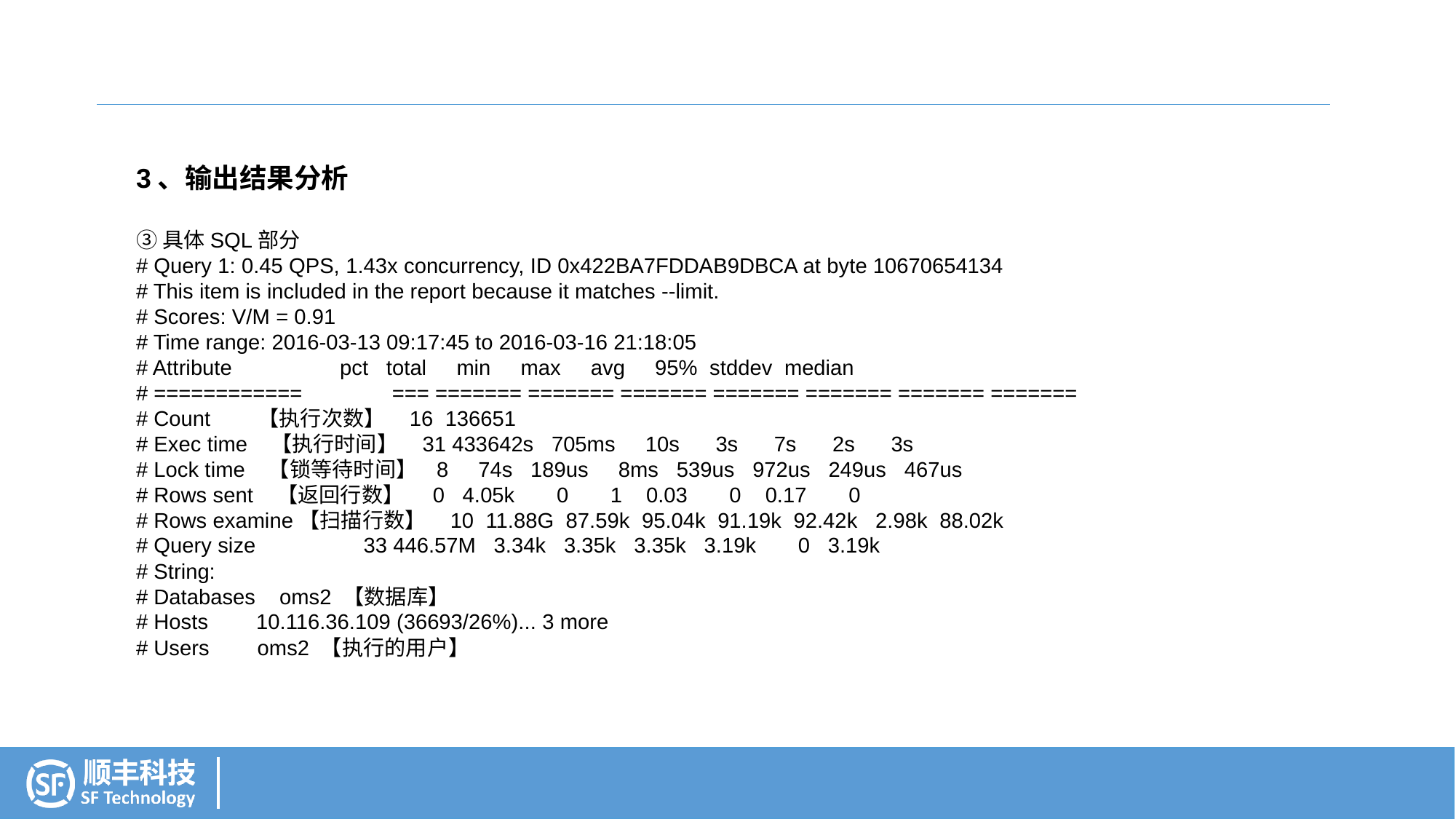

3、输出结果分析

③具体SQL部分
# Query 1: 0.45 QPS, 1.43x concurrency, ID 0x422BA7FDDAB9DBCA at byte 10670654134
# This item is included in the report because it matches --limit.
# Scores: V/M = 0.91
# Time range: 2016-03-13 09:17:45 to 2016-03-16 21:18:05
# Attribute                  pct   total     min     max     avg     95%  stddev  median
# ============               === ======= ======= ======= ======= ======= ======= =======
# Count       【执行次数】    16  136651
# Exec time   【执行时间】    31 433642s   705ms     10s      3s      7s      2s      3s
# Lock time   【锁等待时间】   8     74s   189us     8ms   539us   972us   249us   467us
# Rows sent   【返回行数】     0   4.05k       0       1    0.03       0    0.17       0
# Rows examine【扫描行数】    10  11.88G  87.59k  95.04k  91.19k  92.42k   2.98k  88.02k
# Query size                  33 446.57M   3.34k   3.35k   3.35k   3.19k       0   3.19k
# String:
# Databases    oms2 【数据库】
# Hosts        10.116.36.109 (36693/26%)... 3 more
# Users        oms2 【执行的用户】